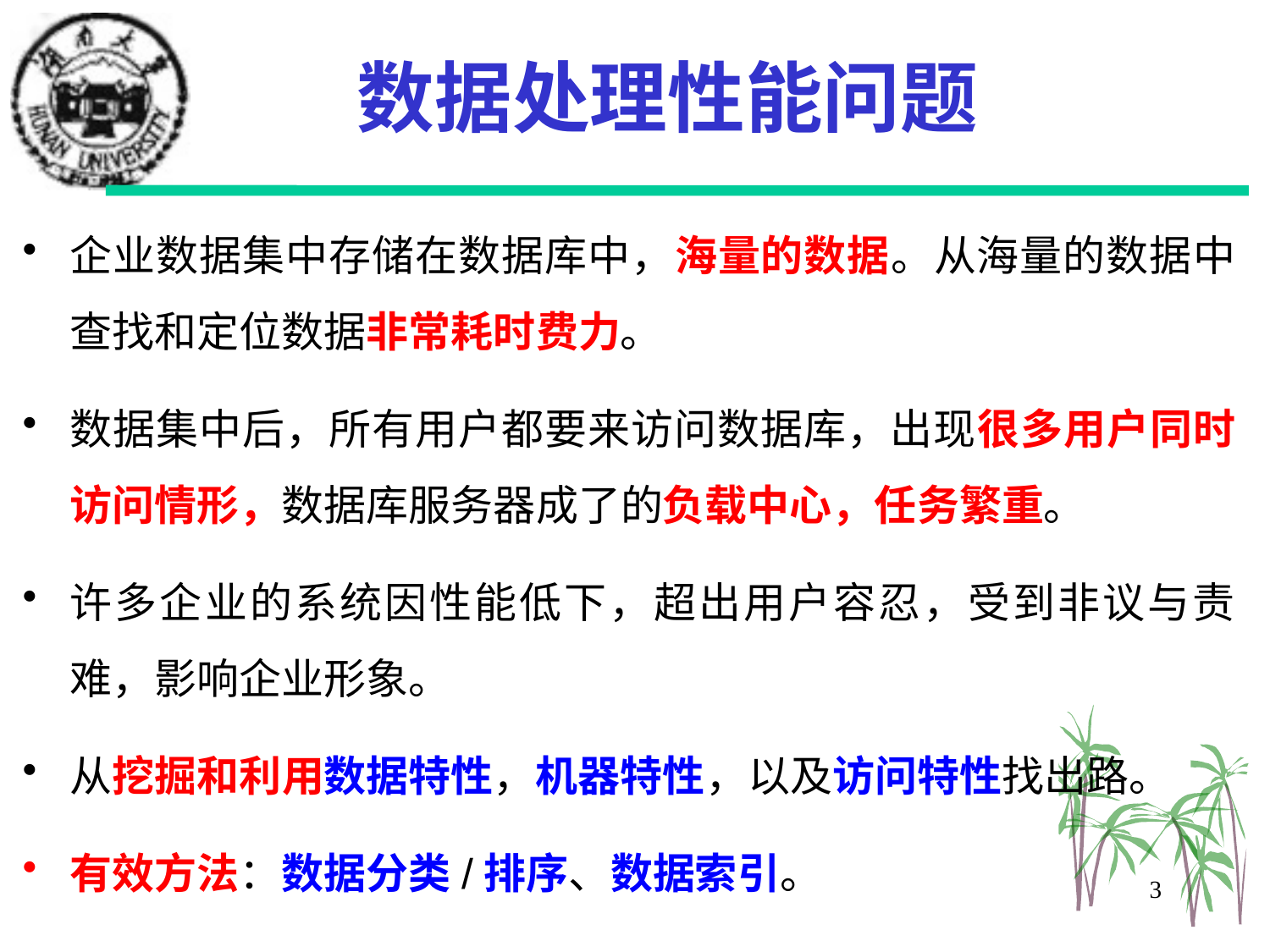

# 数据处理性能问题
企业数据集中存储在数据库中，海量的数据。从海量的数据中查找和定位数据非常耗时费力。
数据集中后，所有用户都要来访问数据库，出现很多用户同时访问情形，数据库服务器成了的负载中心，任务繁重。
许多企业的系统因性能低下，超出用户容忍，受到非议与责难，影响企业形象。
从挖掘和利用数据特性，机器特性，以及访问特性找出路。
有效方法：数据分类/排序、数据索引。
3